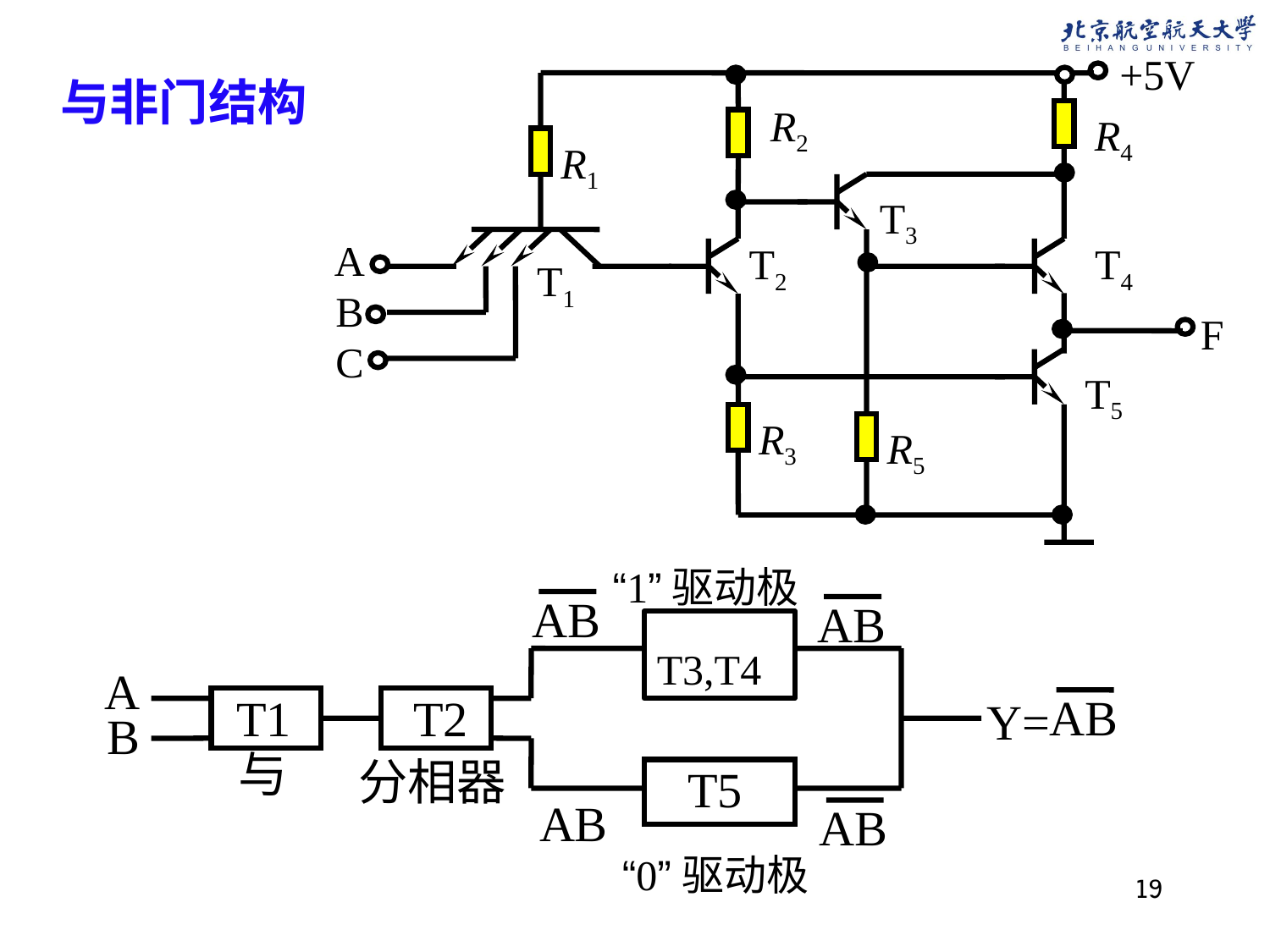

+5V

R2

R4

R1

T3

A
B
C

T2
T4

T1

F

T5

R3

R5

与非门结构
“1”驱动极
AB

AB

T2

分相器
AB

T3,T4

AB

Y=

A
T1

B
与
T5

AB

“0”驱动极
19